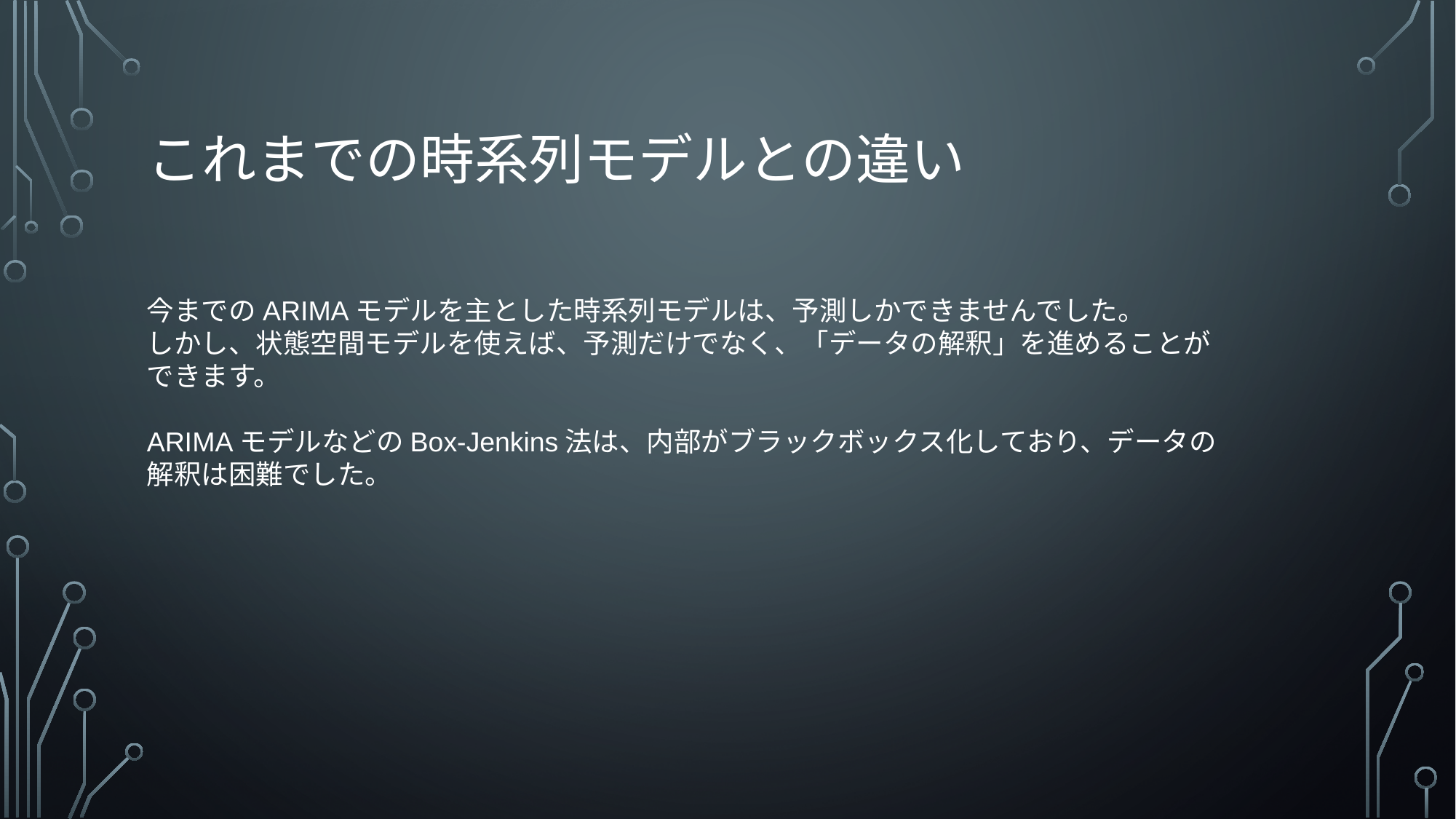

# これまでの時系列モデルとの違い
今までのARIMAモデルを主とした時系列モデルは、予測しかできませんでした。
しかし、状態空間モデルを使えば、予測だけでなく、「データの解釈」を進めることができます。

ARIMAモデルなどのBox-Jenkins法は、内部がブラックボックス化しており、データの解釈は困難でした。